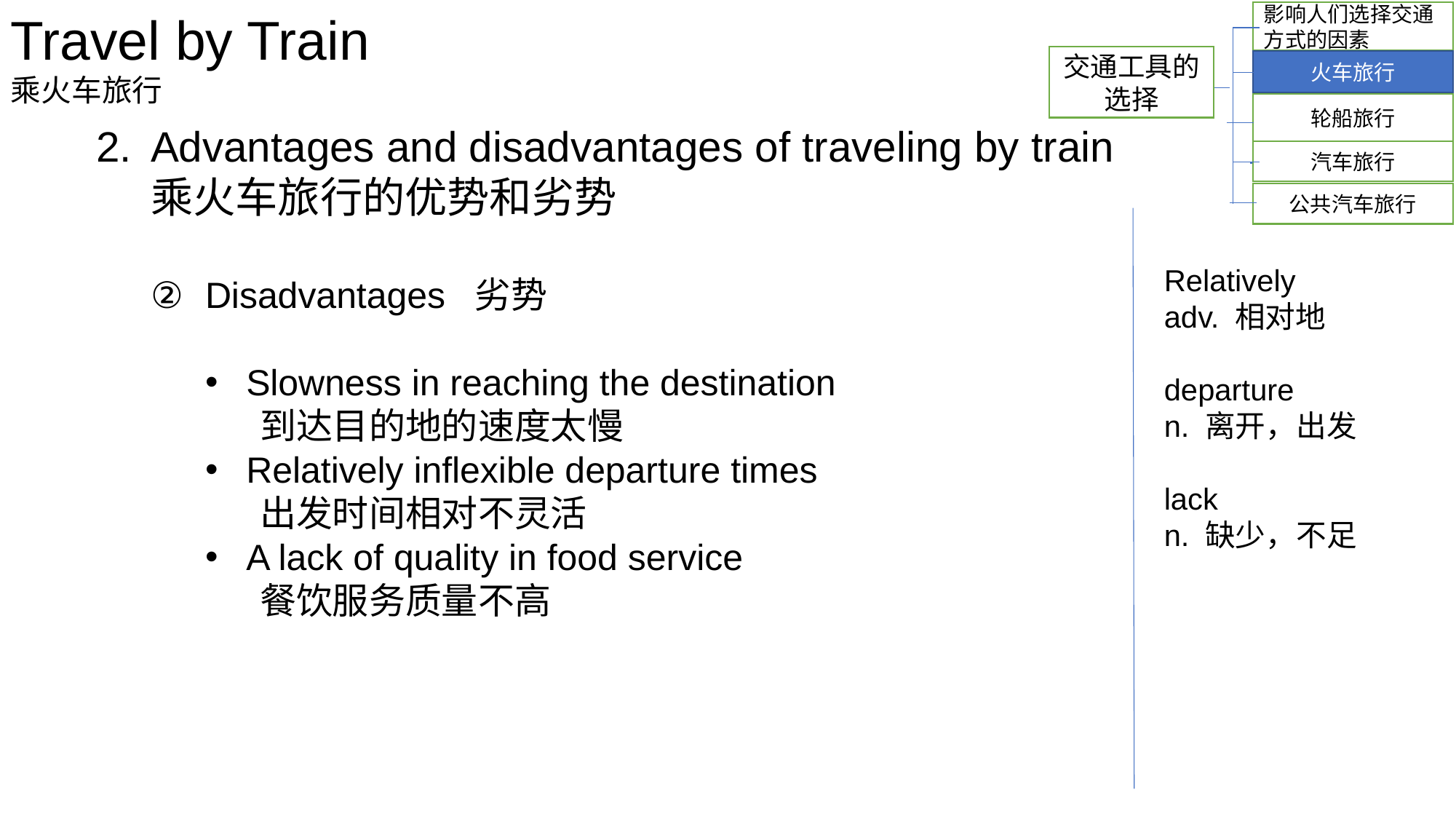

Travel by Train
乘火车旅行
影响人们选择交通方式的因素
交通工具的选择
火车旅行
轮船旅行
Advantages and disadvantages of traveling by train
乘火车旅行的优势和劣势

Disadvantages  劣势

Slowness in reaching the destination
到达目的地的速度太慢
Relatively inflexible departure times
出发时间相对不灵活
A lack of quality in food service
餐饮服务质量不高
汽车旅行
公共汽车旅行
 Relatively
 adv. 相对地

 departure
 n. 离开，出发

 lack
 n. 缺少，不足